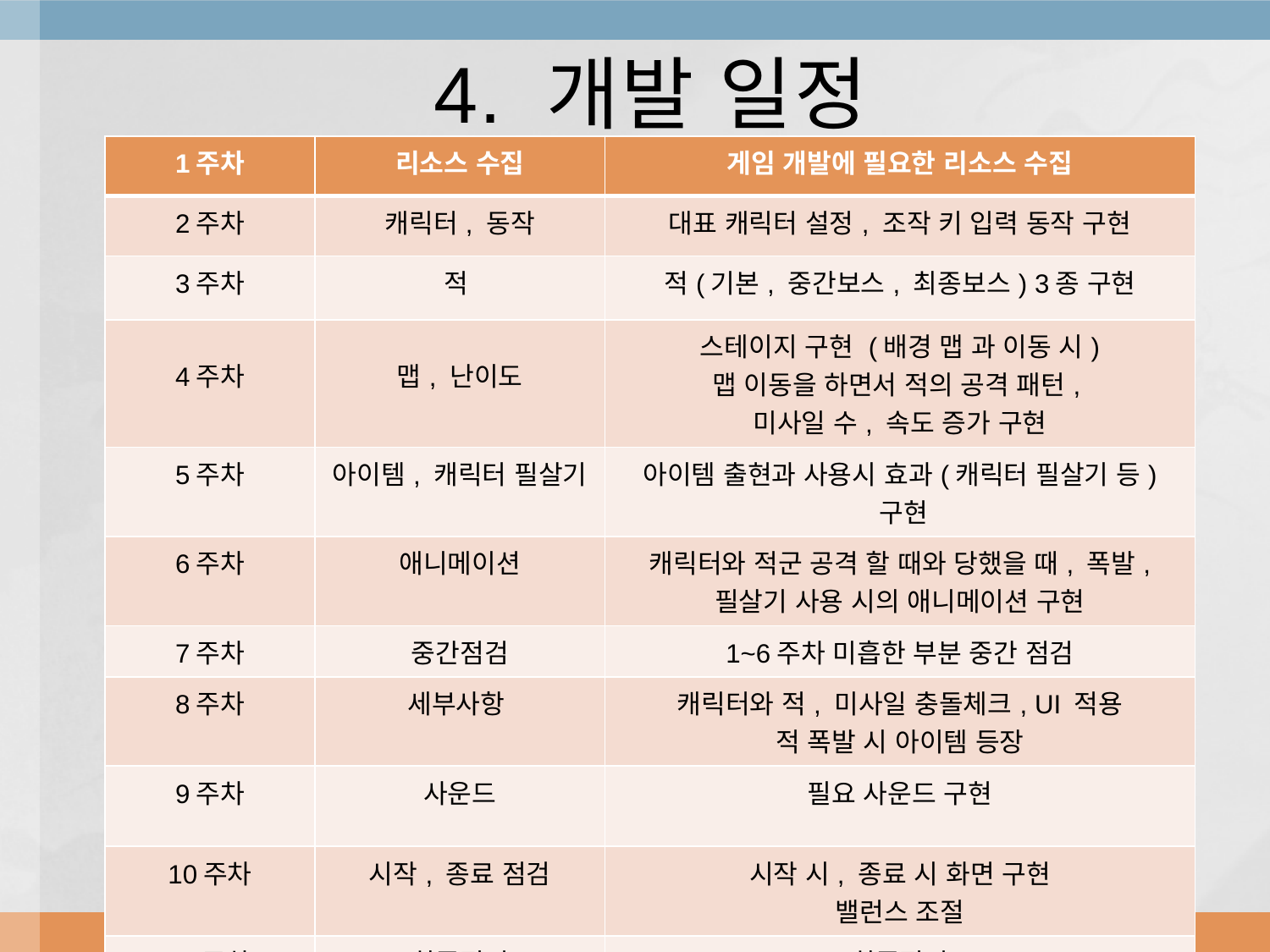

# 4. 개발 일정
| 1주차 | 리소스 수집 | 게임 개발에 필요한 리소스 수집 |
| --- | --- | --- |
| 2주차 | 캐릭터, 동작 | 대표 캐릭터 설정, 조작 키 입력 동작 구현 |
| 3주차 | 적 | 적(기본, 중간보스, 최종보스) 3종 구현 |
| 4주차 | 맵, 난이도 | 스테이지 구현 (배경 맵 과 이동 시) 맵 이동을 하면서 적의 공격 패턴, 미사일 수, 속도 증가 구현 |
| 5주차 | 아이템, 캐릭터 필살기 | 아이템 출현과 사용시 효과(캐릭터 필살기 등) 구현 |
| 6주차 | 애니메이션 | 캐릭터와 적군 공격 할 때와 당했을 때, 폭발, 필살기 사용 시의 애니메이션 구현 |
| 7주차 | 중간점검 | 1~6주차 미흡한 부분 중간 점검 |
| 8주차 | 세부사항 | 캐릭터와 적, 미사일 충돌체크, UI 적용 적 폭발 시 아이템 등장 |
| 9주차 | 사운드 | 필요 사운드 구현 |
| 10주차 | 시작, 종료 점검 | 시작 시, 종료 시 화면 구현 밸런스 조절 |
| 11주차 | 최종점검 | 최종점검 |